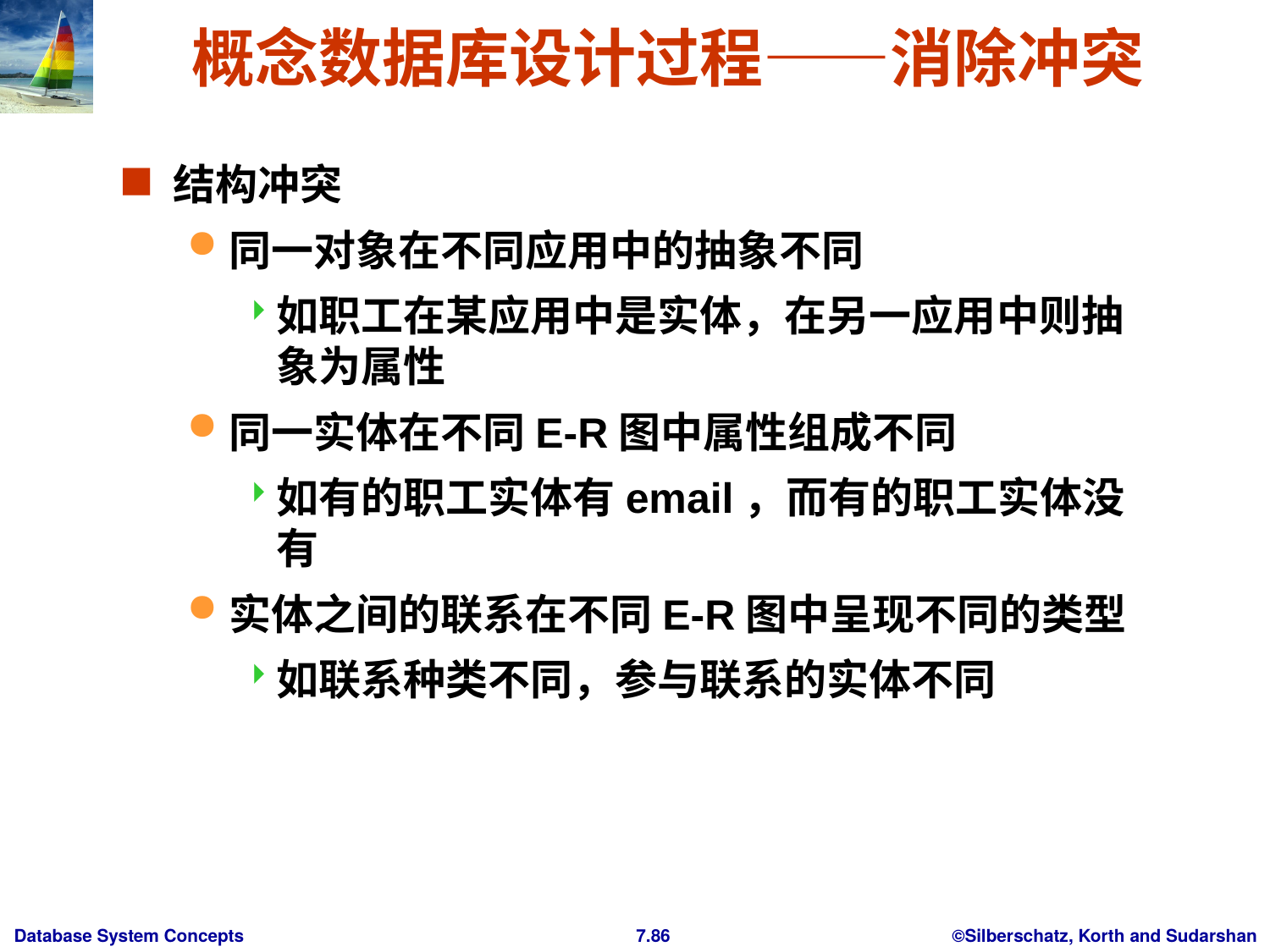

# 概念数据库设计过程——消除冲突
结构冲突
同一对象在不同应用中的抽象不同
如职工在某应用中是实体，在另一应用中则抽象为属性
同一实体在不同E-R图中属性组成不同
如有的职工实体有email，而有的职工实体没有
实体之间的联系在不同E-R图中呈现不同的类型
如联系种类不同，参与联系的实体不同